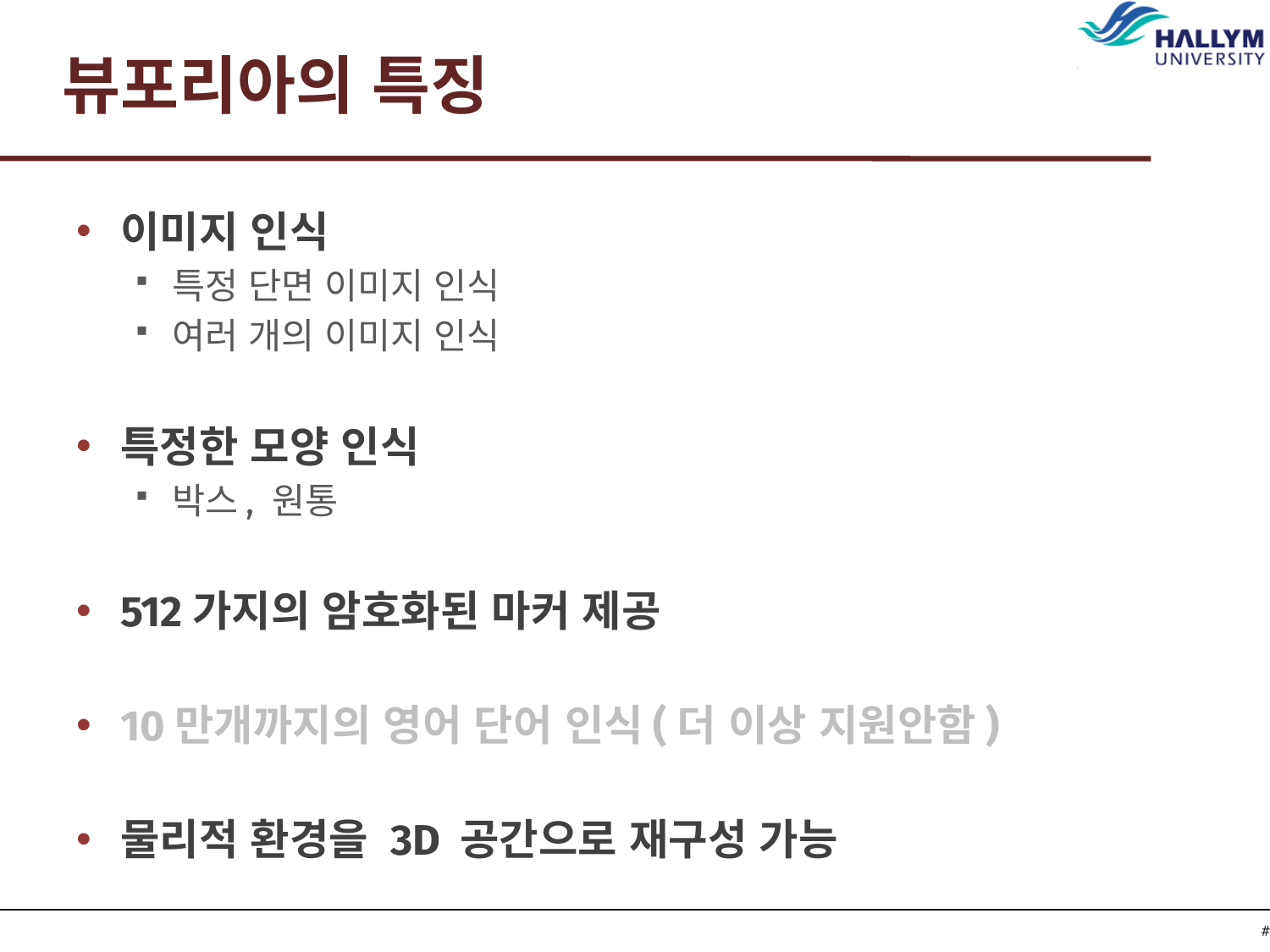

# 뷰포리아의 특징
이미지 인식
특정 단면 이미지 인식
여러 개의 이미지 인식

특정한 모양 인식
박스, 원통

512가지의 암호화된 마커 제공

10만개까지의 영어 단어 인식(더 이상 지원안함)

물리적 환경을 3D 공간으로 재구성 가능